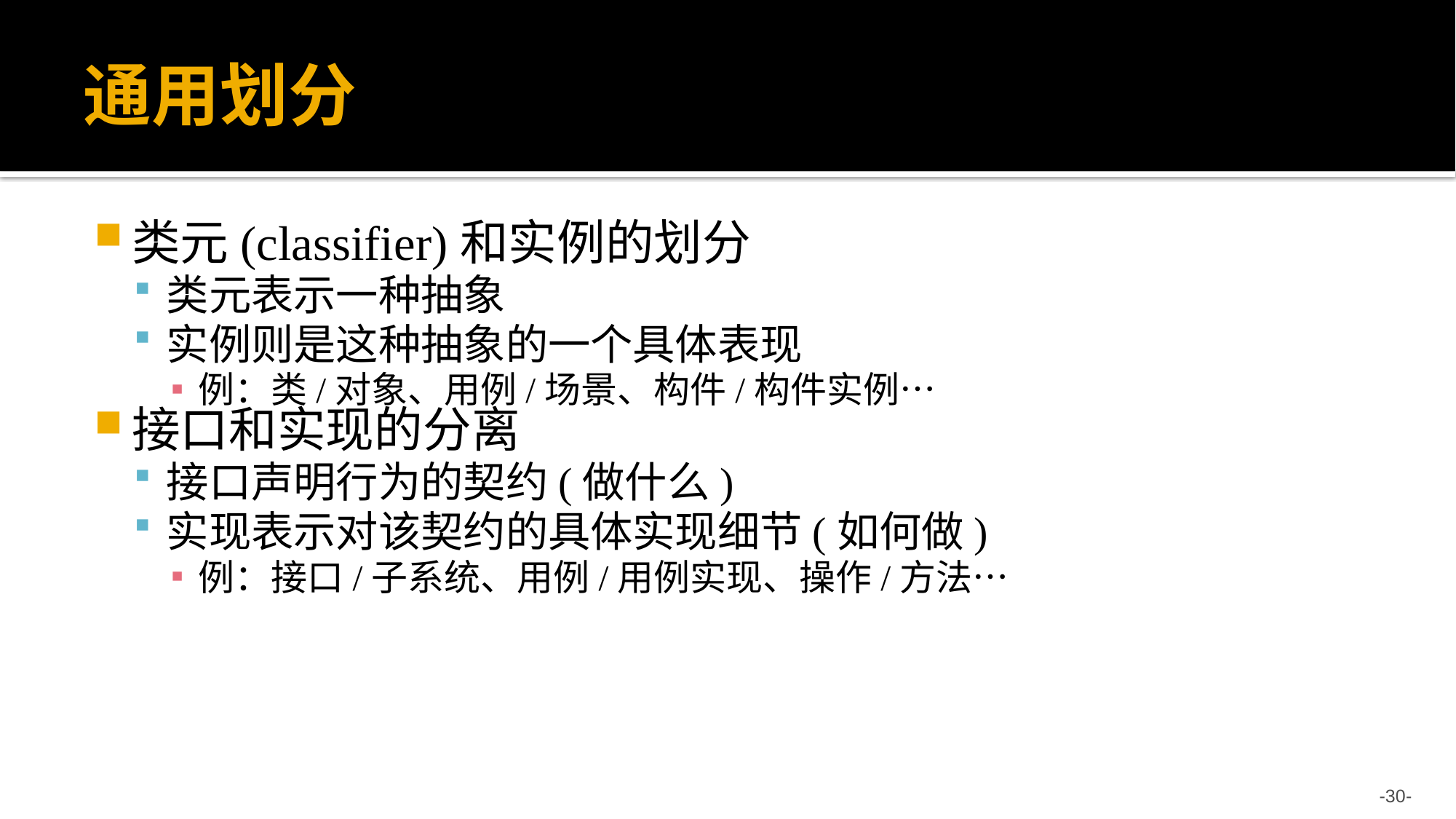

# 通用划分
类元(classifier)和实例的划分
类元表示一种抽象
实例则是这种抽象的一个具体表现
例：类/对象、用例/场景、构件/构件实例…
接口和实现的分离
接口声明行为的契约(做什么)
实现表示对该契约的具体实现细节(如何做)
例：接口/子系统、用例/用例实现、操作/方法…
-30-